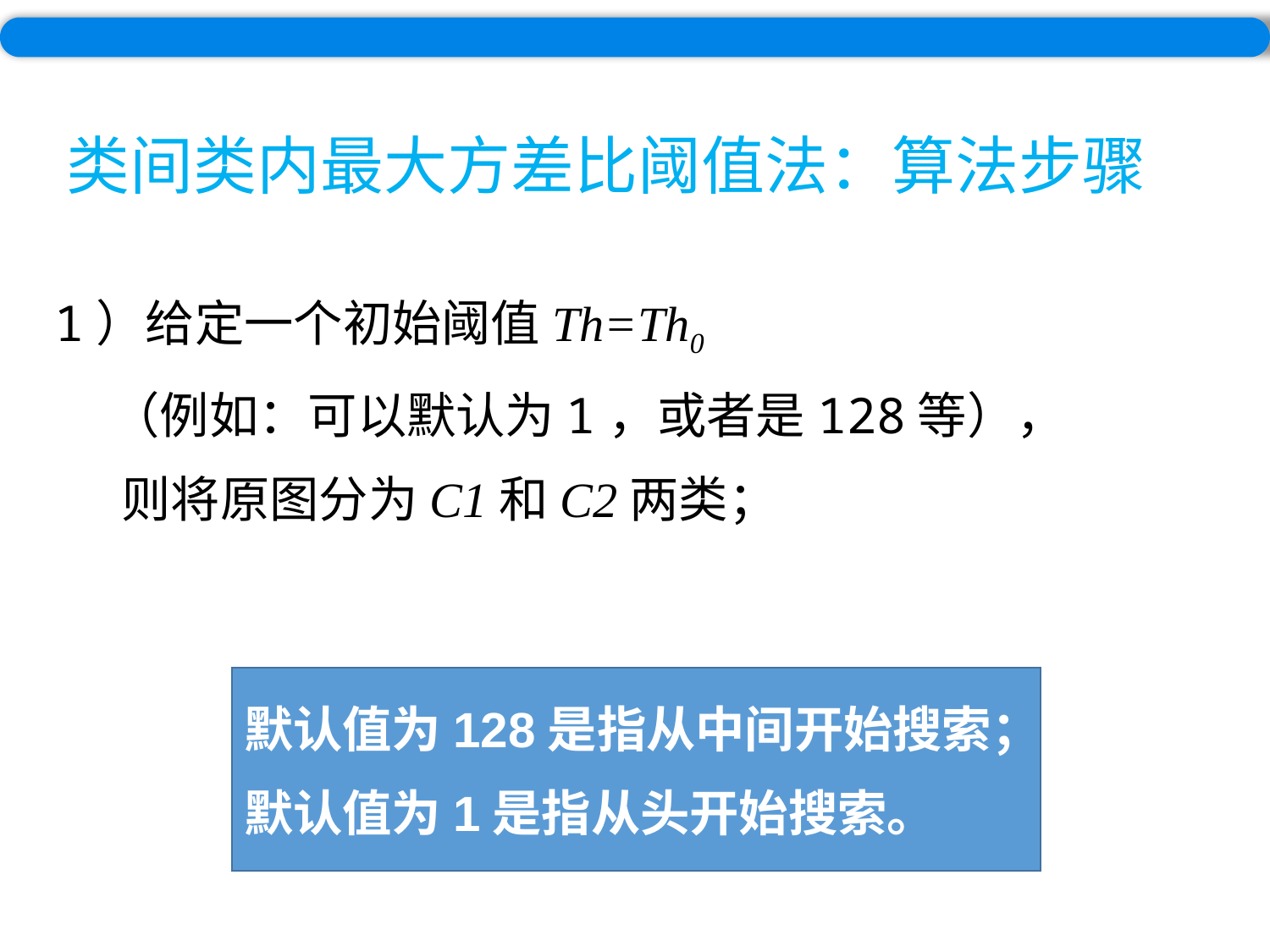

# 类间类内最大方差比阈值法：算法步骤
1）给定一个初始阈值Th=Th0
    （例如：可以默认为1，或者是128等），
     则将原图分为C1和C2两类；
默认值为128是指从中间开始搜索；
默认值为1是指从头开始搜索。